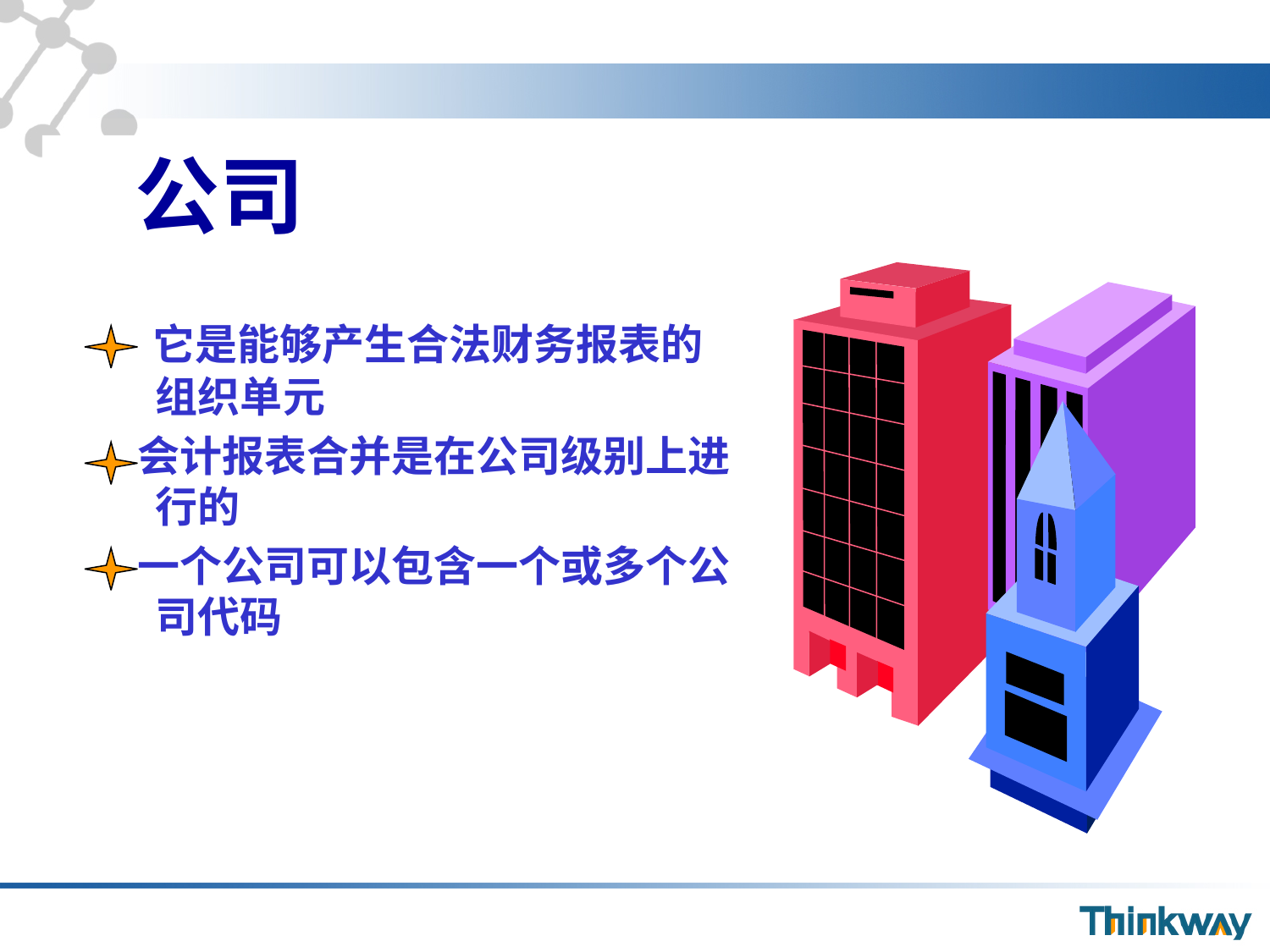

公司

   它是能够产生合法财务报表的组织单元
  会计报表合并是在公司级别上进行的
  一个公司可以包含一个或多个公司代码